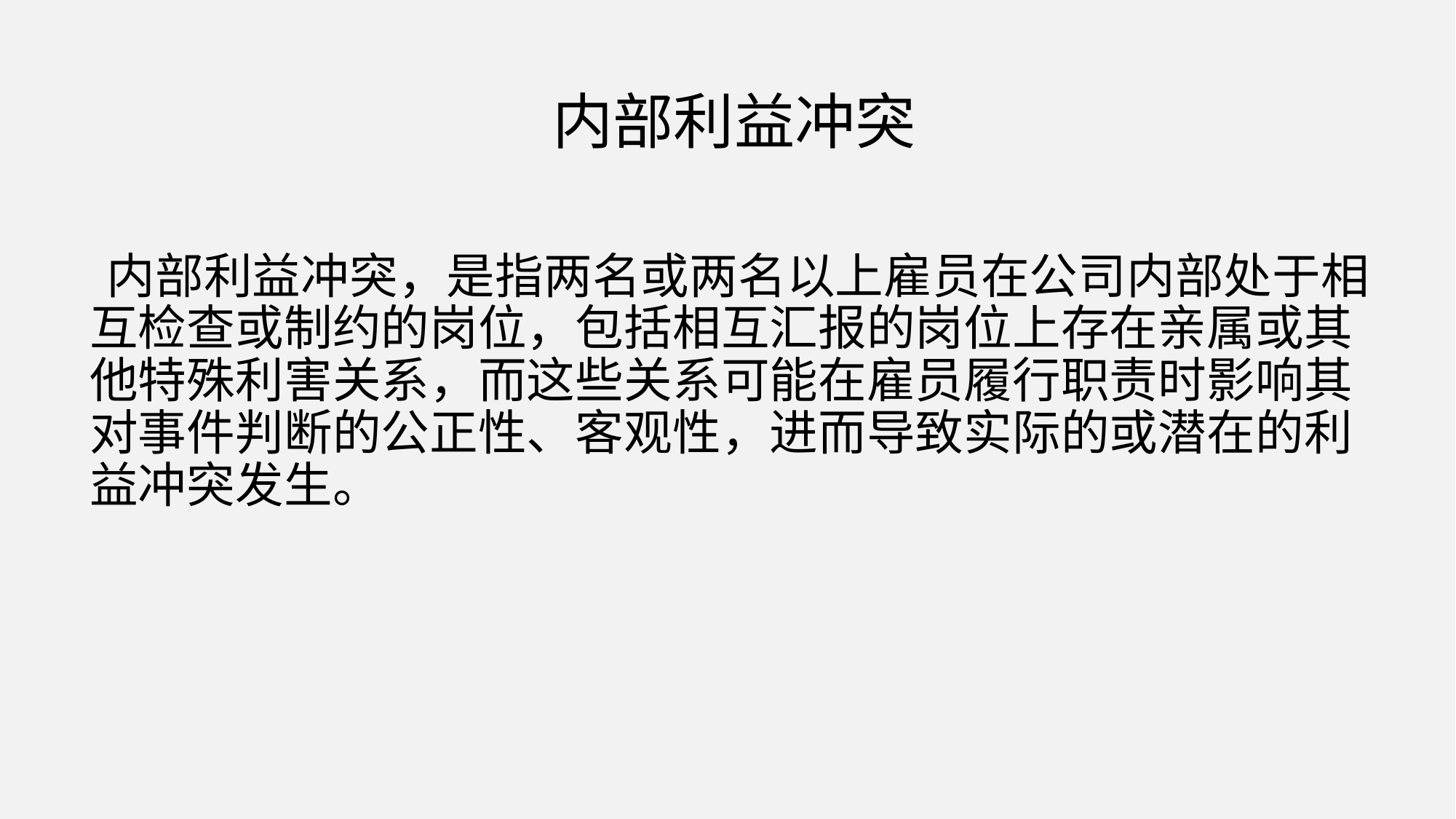

# 内部利益冲突
   内部利益冲突，是指两名或两名以上雇员在公司内部处于相互检查或制约的岗位，包括相互汇报的岗位上存在亲属或其他特殊利害关系，而这些关系可能在雇员履行职责时影响其对事件判断的公正性、客观性，进而导致实际的或潜在的利益冲突发生。